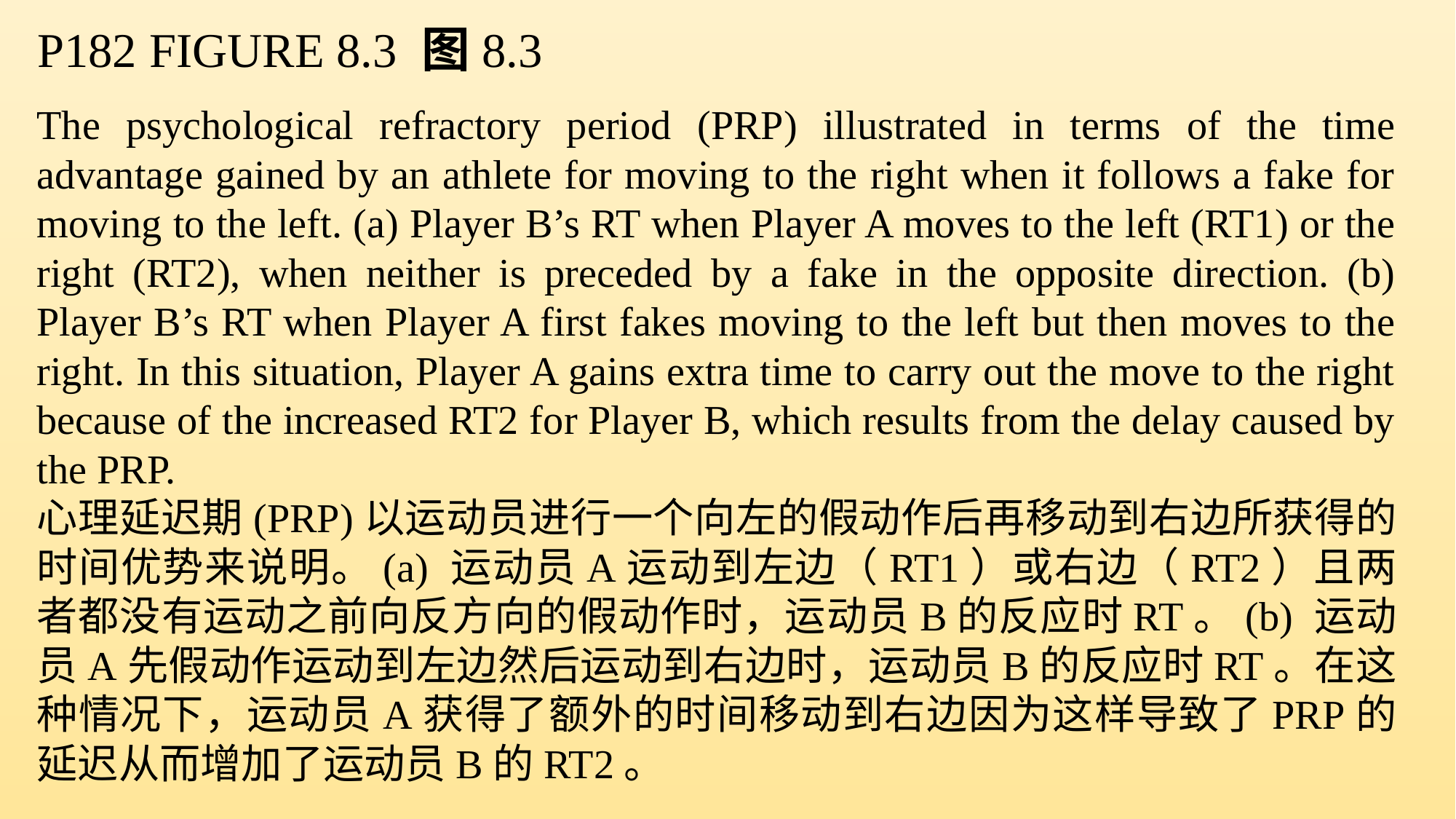

P182 FIGURE 8.3 图8.3
The psychological refractory period (PRP) illustrated in terms of the time advantage gained by an athlete for moving to the right when it follows a fake for moving to the left. (a) Player B’s RT when Player A moves to the left (RT1) or the right (RT2), when neither is preceded by a fake in the opposite direction. (b) Player B’s RT when Player A first fakes moving to the left but then moves to the right. In this situation, Player A gains extra time to carry out the move to the right because of the increased RT2 for Player B, which results from the delay caused by the PRP.
心理延迟期(PRP)以运动员进行一个向左的假动作后再移动到右边所获得的时间优势来说明。(a) 运动员A运动到左边（RT1）或右边（RT2）且两者都没有运动之前向反方向的假动作时，运动员B的反应时RT。(b) 运动员A先假动作运动到左边然后运动到右边时，运动员B的反应时RT。在这种情况下，运动员A获得了额外的时间移动到右边因为这样导致了PRP的延迟从而增加了运动员B的RT2。